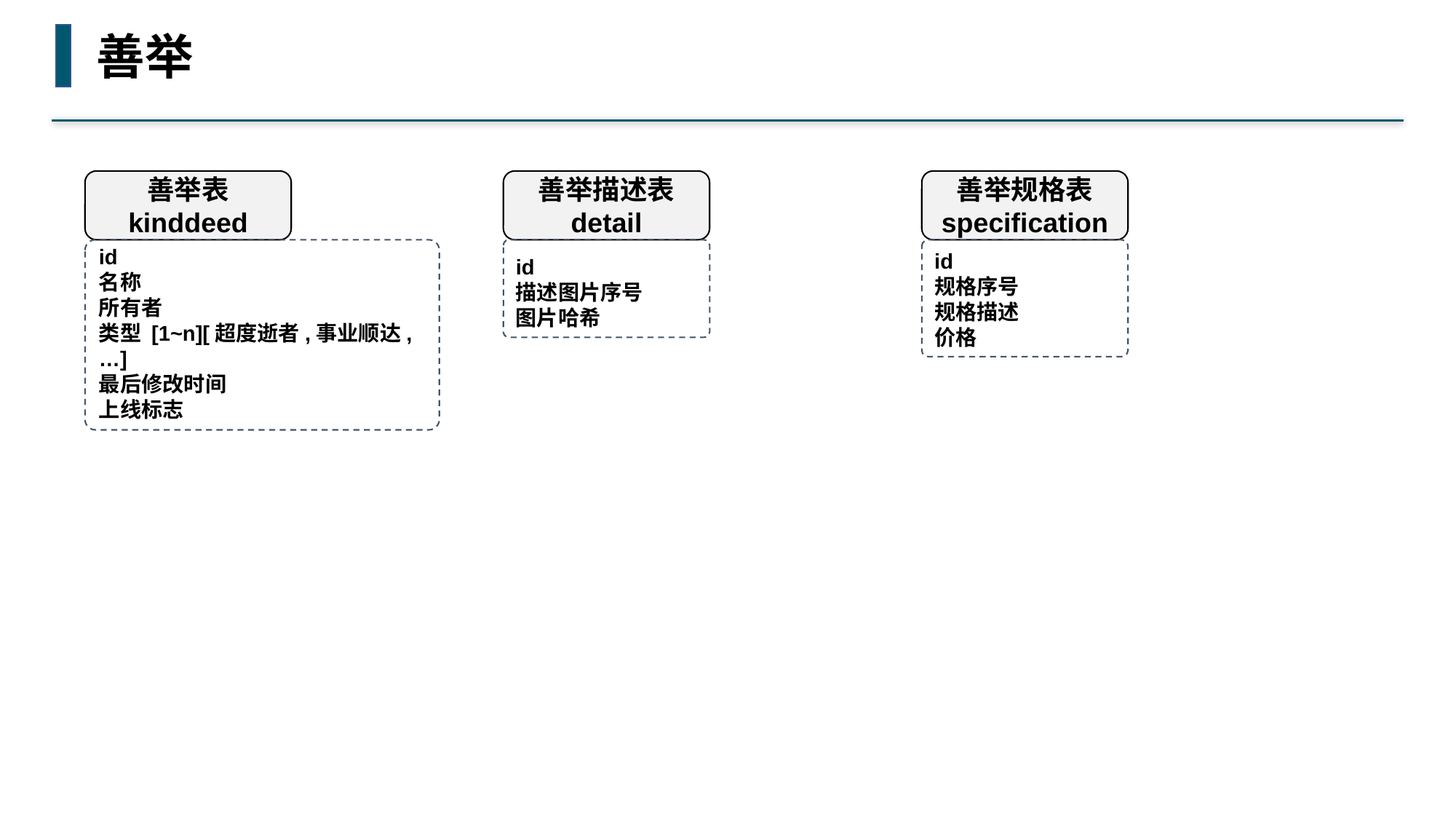

善举

善举表
kinddeed
善举描述表
detail
善举规格表
specification
id
名称
所有者
类型 [1~n][超度逝者,事业顺达,…]
最后修改时间
上线标志
id
描述图片序号
图片哈希
id
规格序号
规格描述
价格